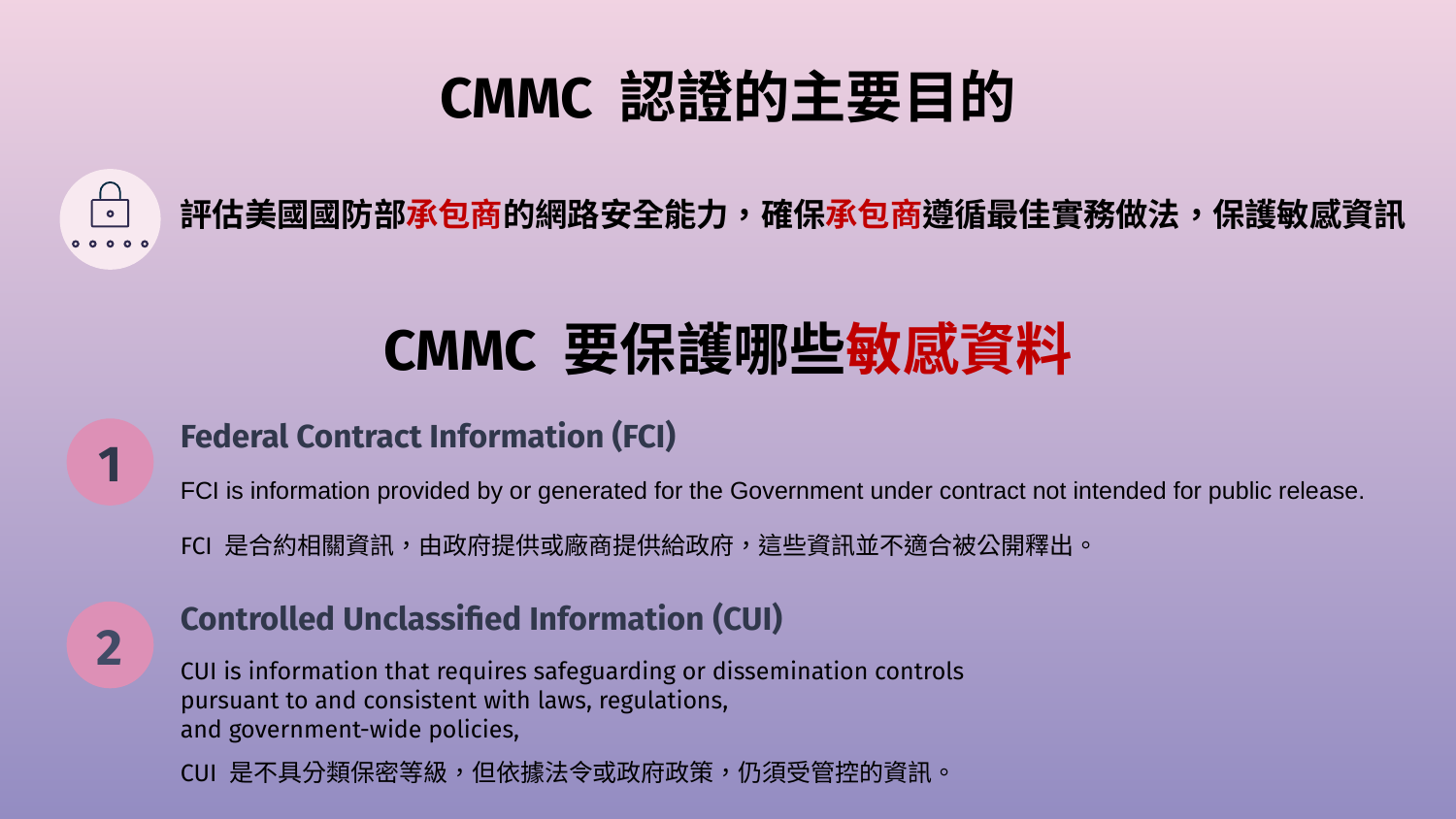

# CMMC 認證的主要目的

評估美國國防部承包商的網路安全能力，確保承包商遵循最佳實務做法，保護敏感資訊

CMMC 要保護哪些敏感資料
1
Federal Contract Information (FCI)
FCI is information provided by or generated for the Government under contract not intended for public release.
FCI 是合約相關資訊，由政府提供或廠商提供給政府，這些資訊並不適合被公開釋出。
2
Controlled Unclassified Information (CUI)
CUI is information that requires safeguarding or dissemination controls
pursuant to and consistent with laws, regulations,
and government-wide policies,
CUI 是不具分類保密等級，但依據法令或政府政策，仍須受管控的資訊。